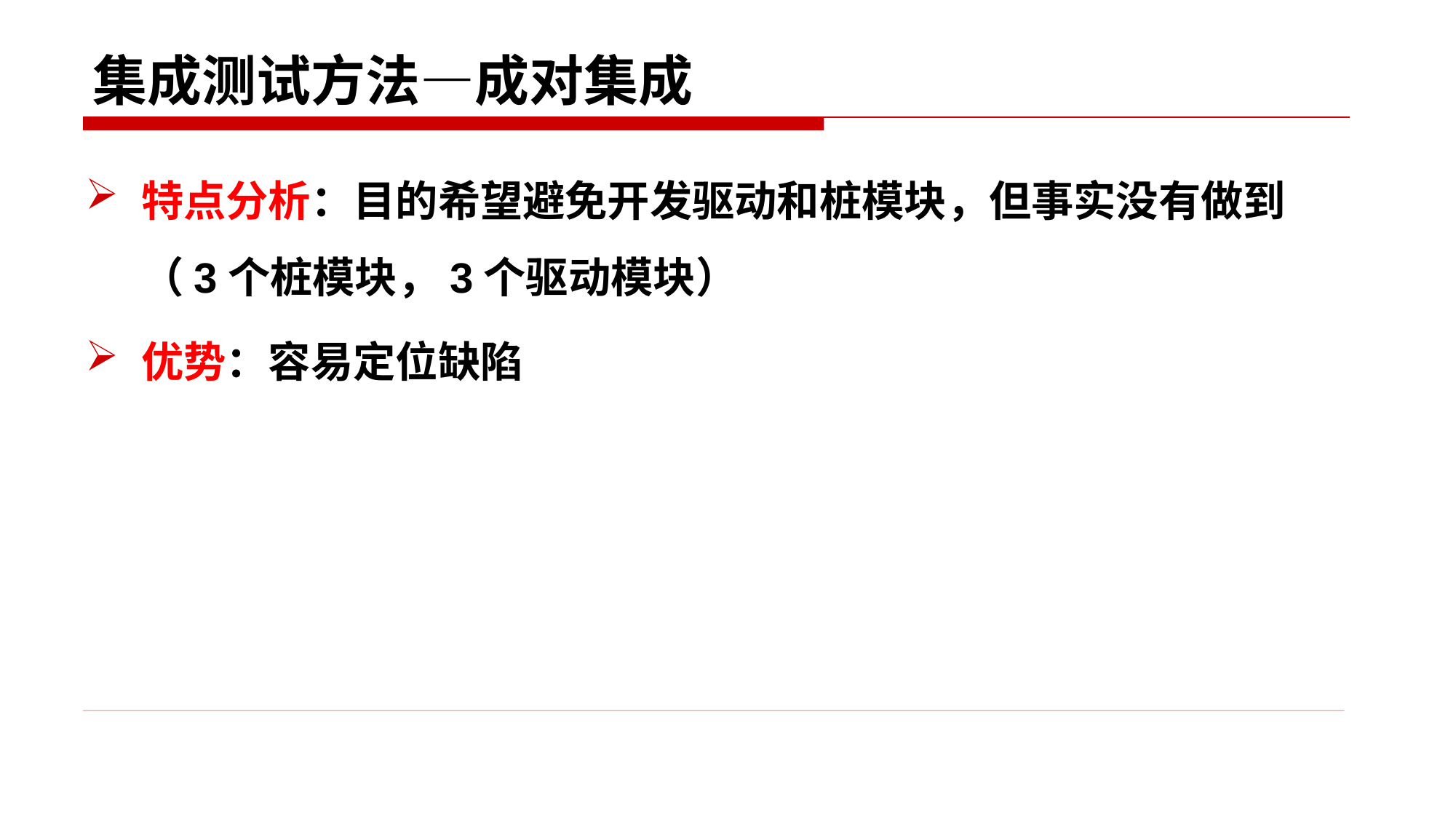

# 集成测试方法—成对集成
特点分析：目的希望避免开发驱动和桩模块，但事实没有做到（3个桩模块，3个驱动模块）
优势：容易定位缺陷